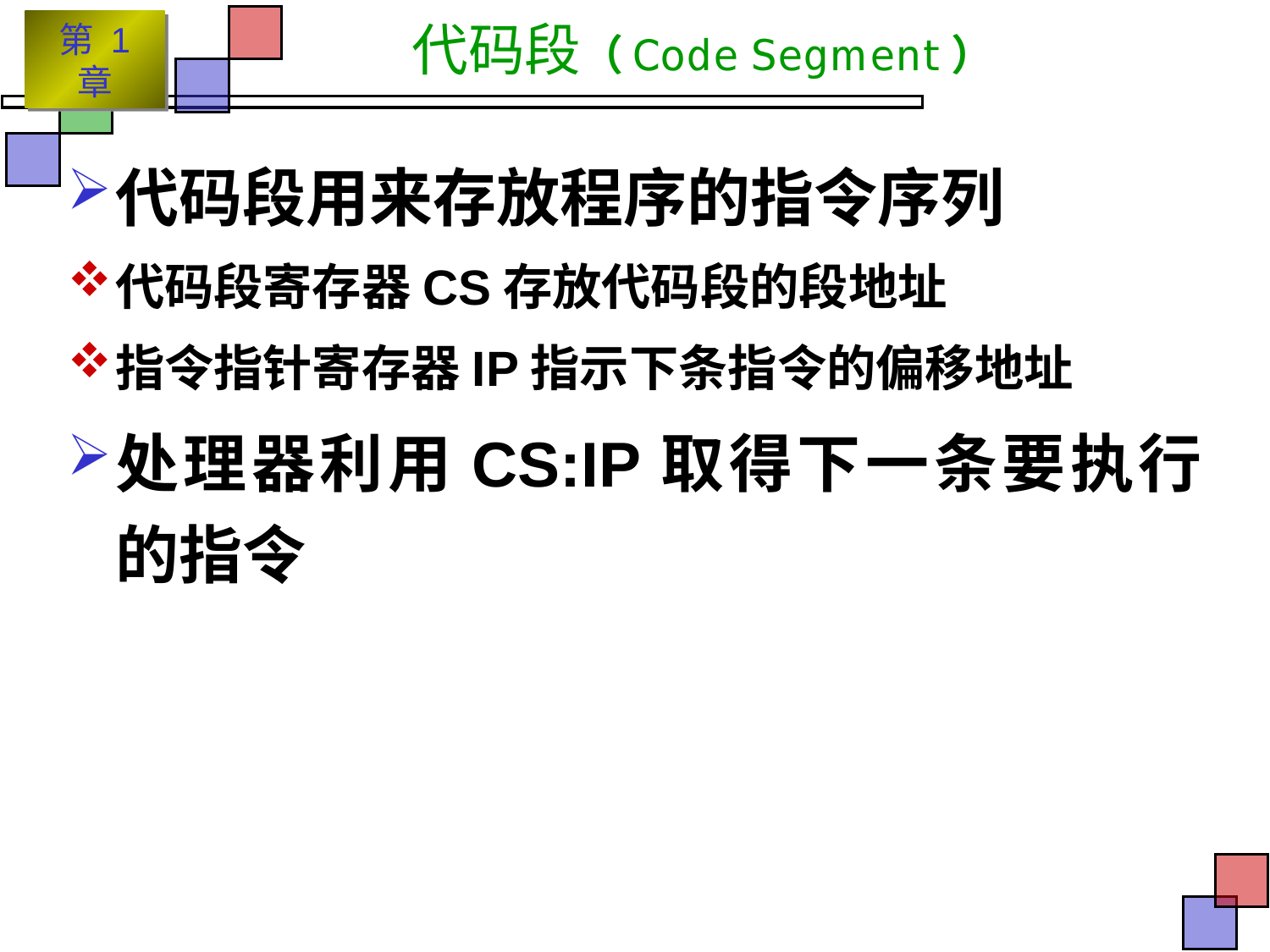

# 代码段（Code Segment）
代码段用来存放程序的指令序列
代码段寄存器CS存放代码段的段地址
指令指针寄存器IP指示下条指令的偏移地址
处理器利用CS:IP取得下一条要执行的指令